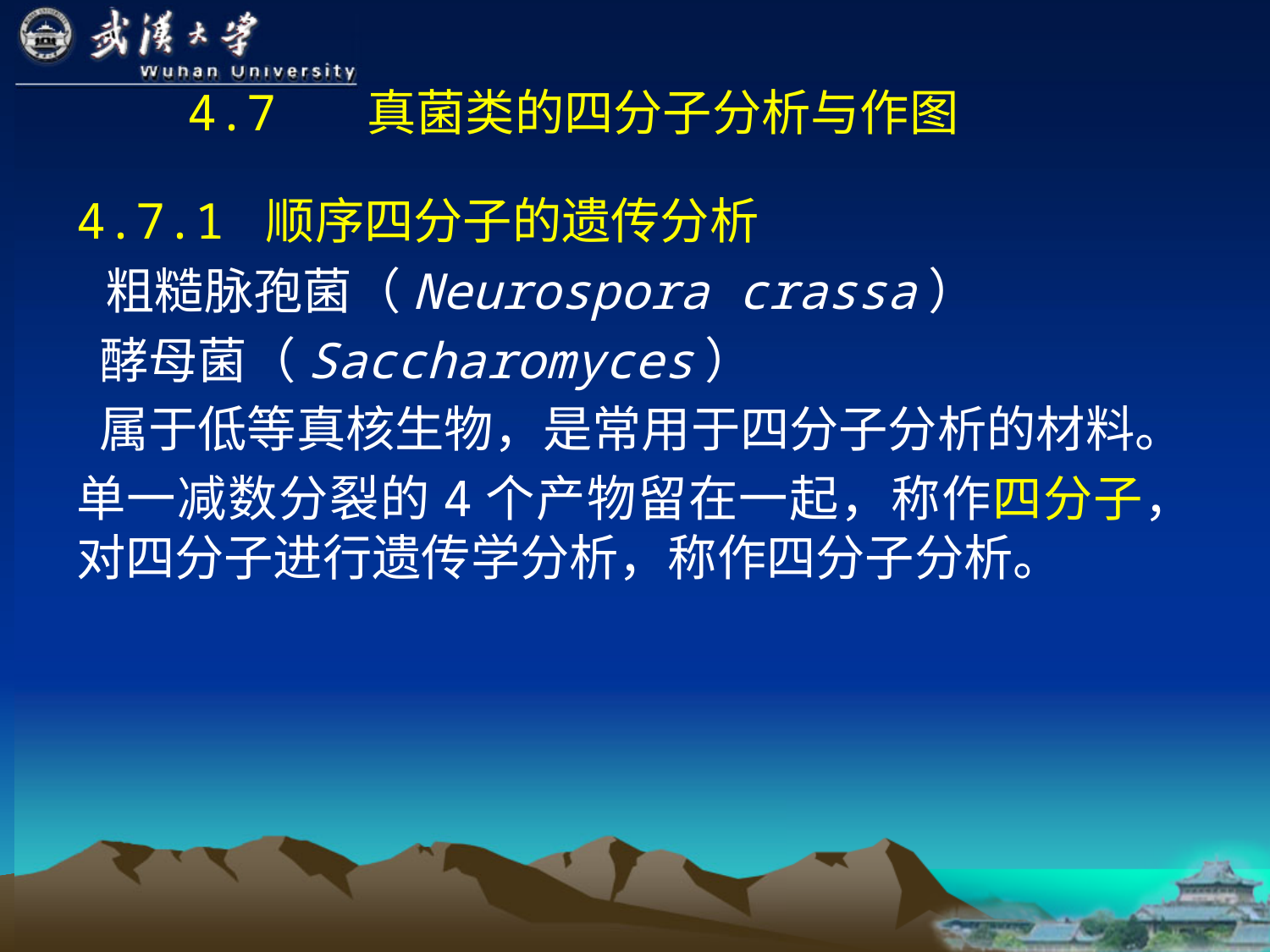

# 4.7 　真菌类的四分子分析与作图
4.7.1 顺序四分子的遗传分析
  粗糙脉孢菌（Neurospora crassa）
 酵母菌（Saccharomyces）
 属于低等真核生物，是常用于四分子分析的材料。
单一减数分裂的4个产物留在一起，称作四分子，对四分子进行遗传学分析，称作四分子分析。